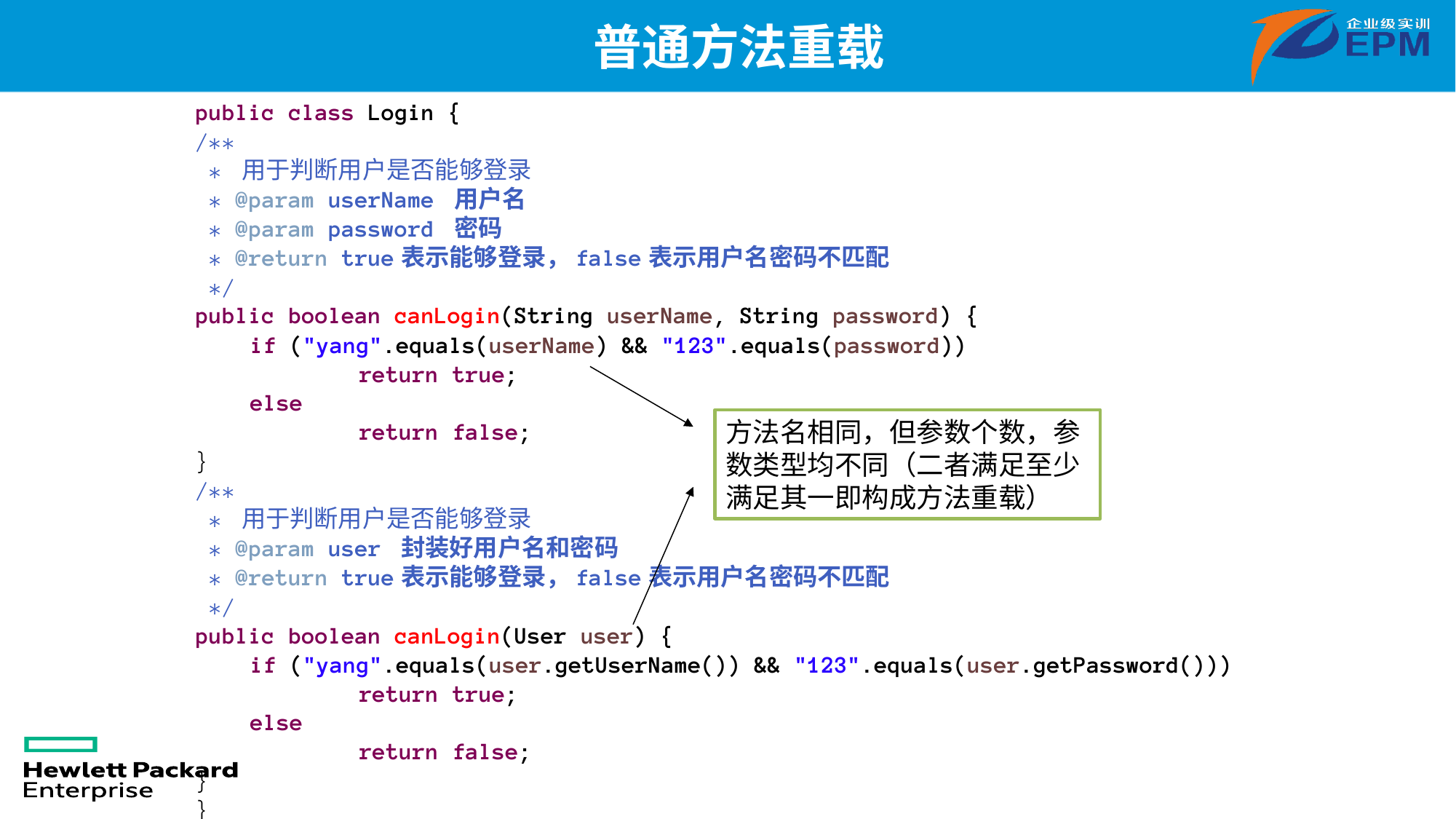

# 普通方法重载
public class Login {
/**
 * 用于判断用户是否能够登录
 * @param userName 用户名
 * @param password 密码
 * @return true表示能够登录，false表示用户名密码不匹配
 */
public boolean canLogin(String userName, String password) {
if ("yang".equals(userName) && "123".equals(password))
	return true;
else
	return false;
}
/**
 * 用于判断用户是否能够登录
 * @param user 封装好用户名和密码
 * @return true表示能够登录，false表示用户名密码不匹配
 */
public boolean canLogin(User user) {
if ("yang".equals(user.getUserName()) && "123".equals(user.getPassword()))
	return true;
else
	return false;
}
}
方法名相同，但参数个数，参数类型均不同（二者满足至少满足其一即构成方法重载）